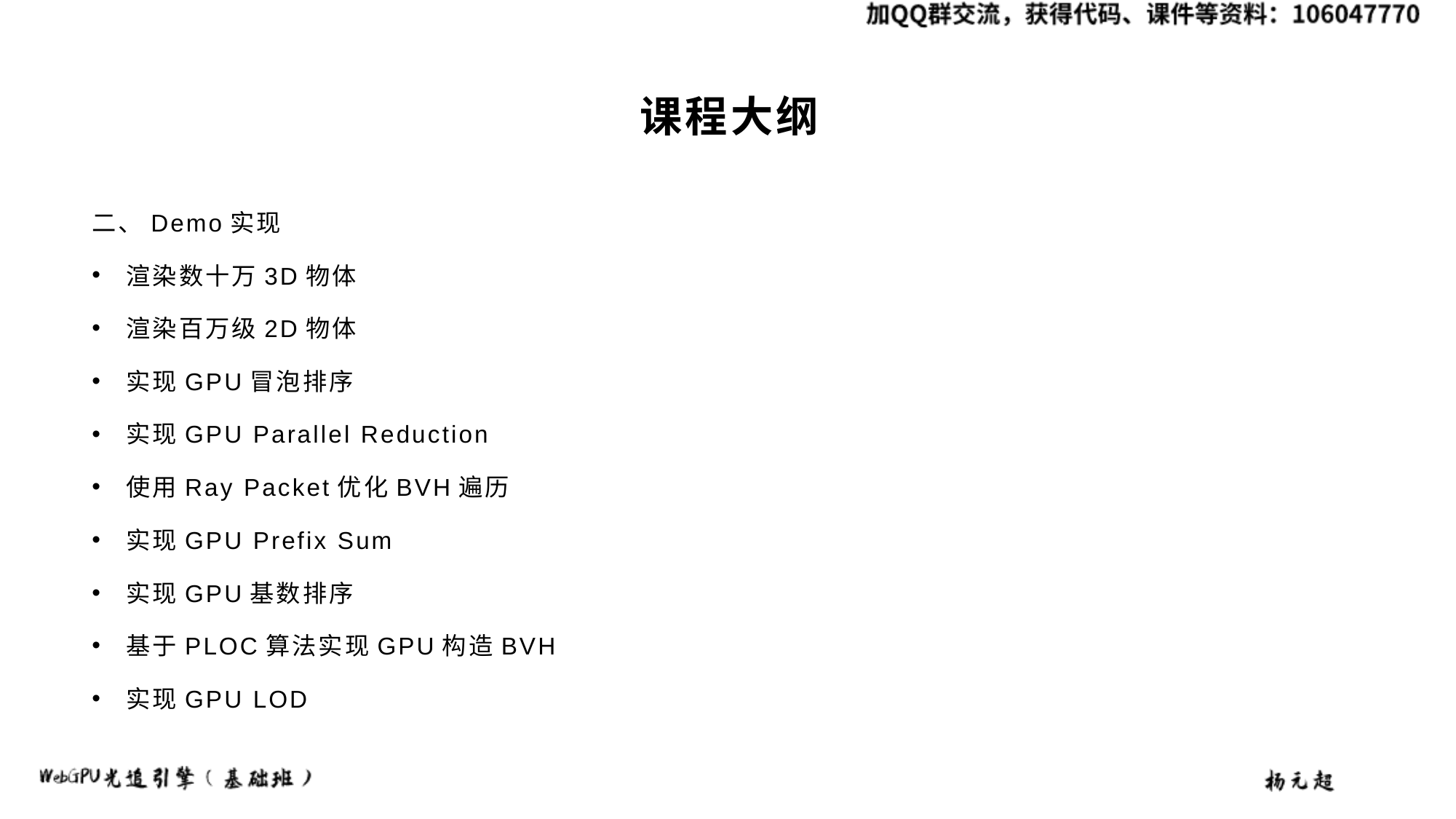

# 课程大纲
二、Demo实现
渲染数十万3D物体
渲染百万级2D物体
实现GPU冒泡排序
实现GPU Parallel Reduction
使用Ray Packet优化BVH遍历
实现GPU Prefix Sum
实现GPU基数排序
基于PLOC算法实现GPU构造BVH
实现GPU LOD